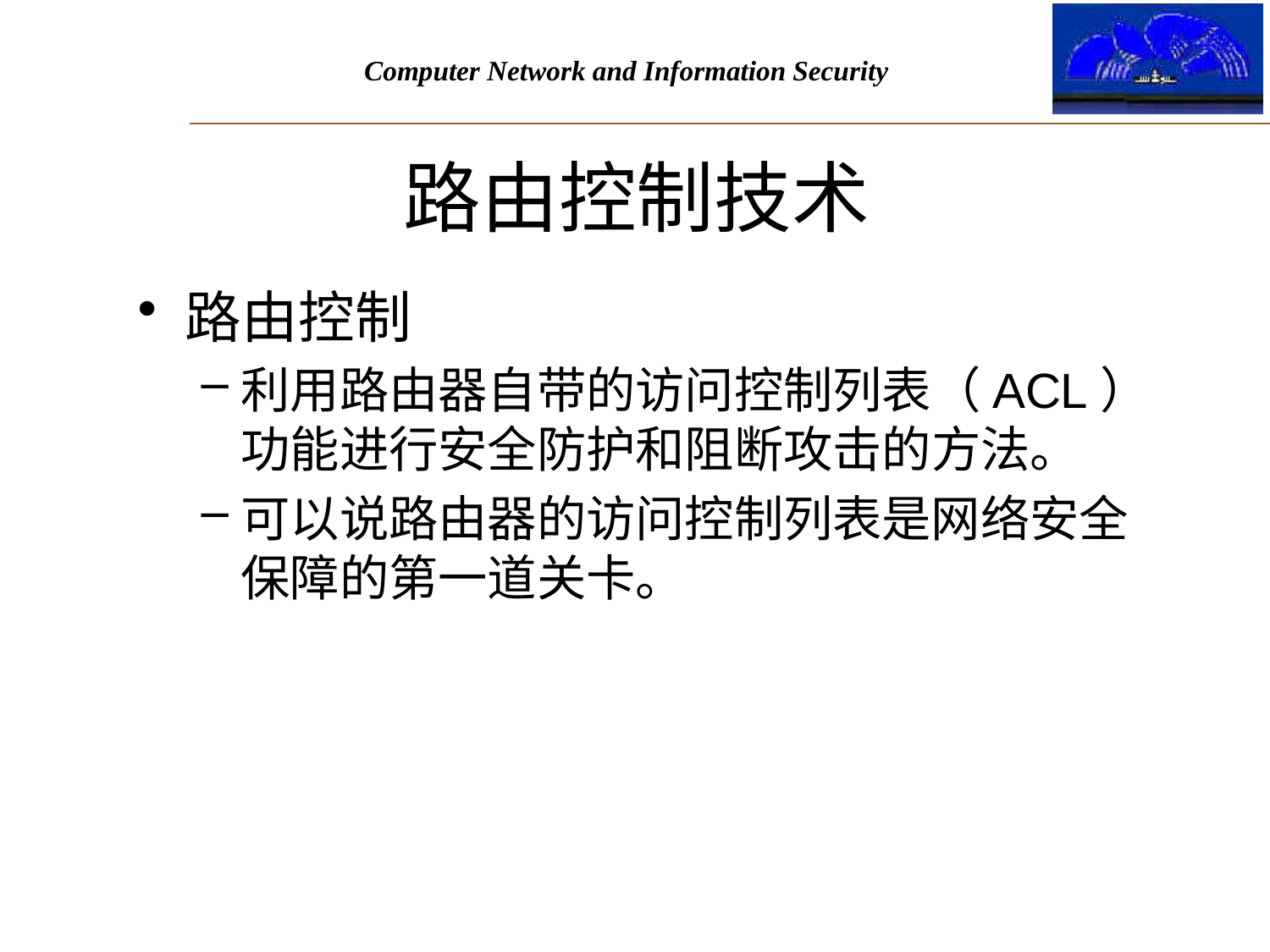

# 路由控制技术
路由控制
利用路由器自带的访问控制列表（ACL）功能进行安全防护和阻断攻击的方法。
可以说路由器的访问控制列表是网络安全保障的第一道关卡。